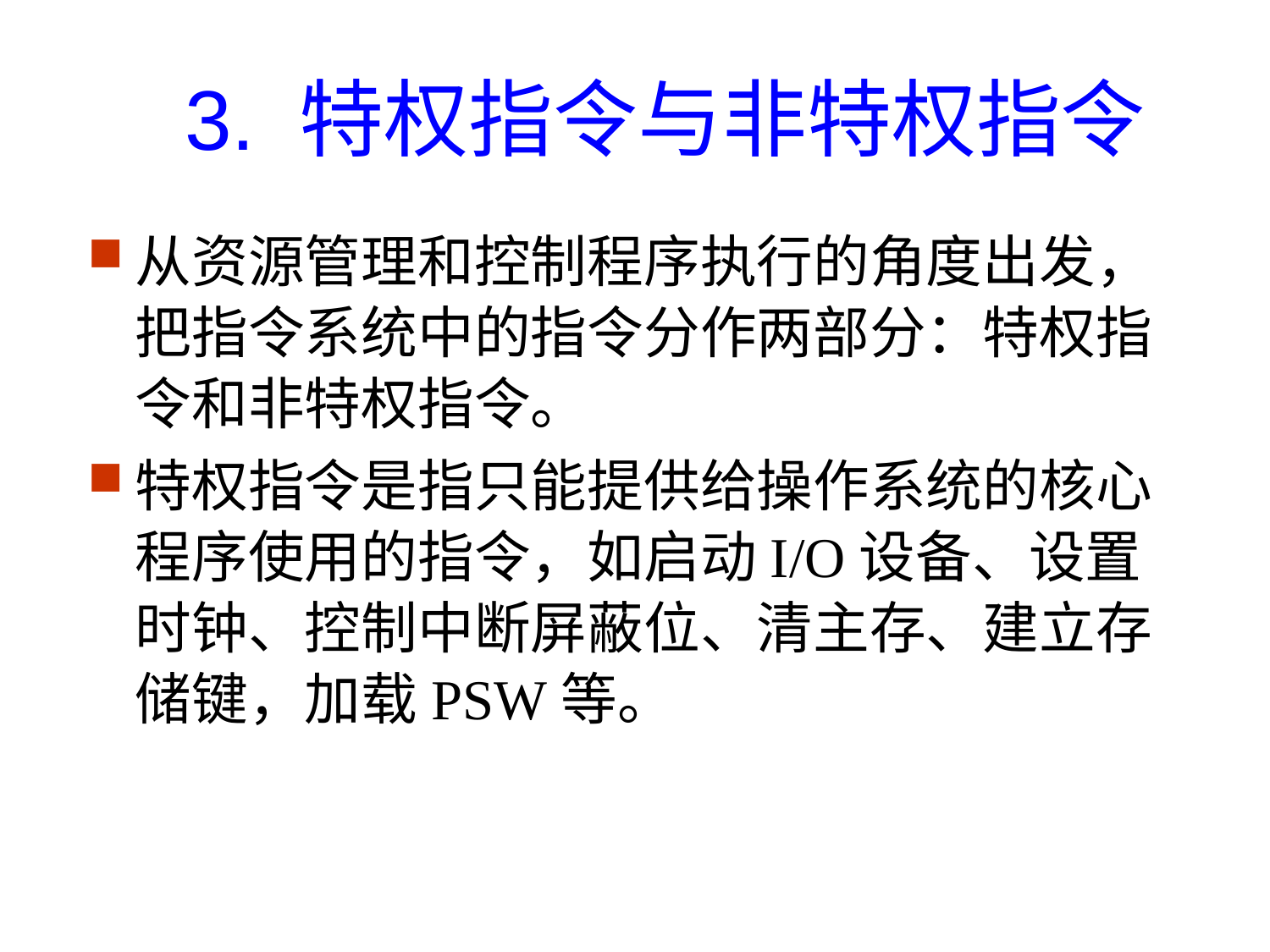

3. 特权指令与非特权指令
从资源管理和控制程序执行的角度出发，把指令系统中的指令分作两部分：特权指令和非特权指令。
特权指令是指只能提供给操作系统的核心程序使用的指令，如启动I/O设备、设置时钟、控制中断屏蔽位、清主存、建立存储键，加载PSW等。